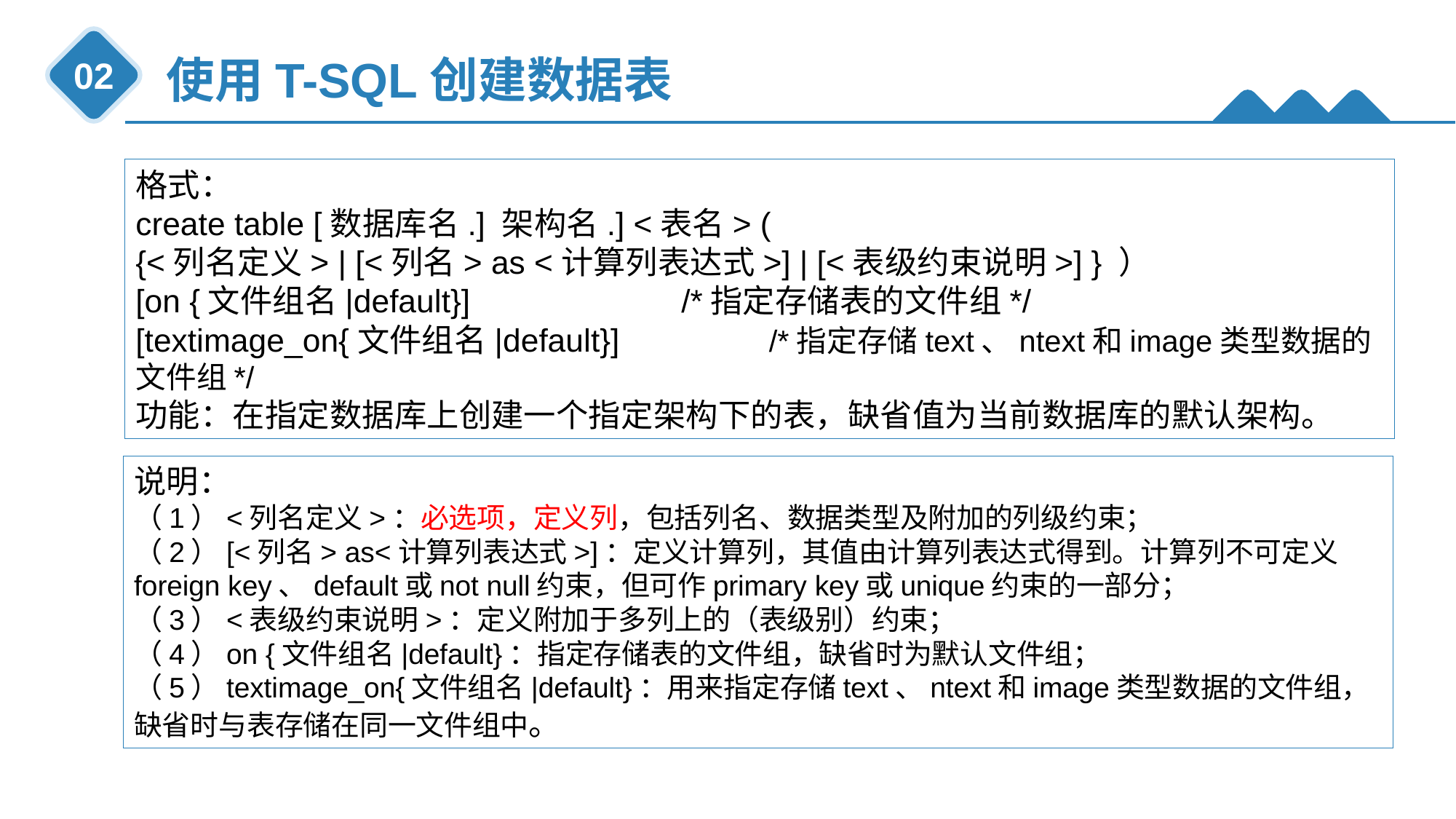

使用T-SQL创建数据表
02

格式：
create table [数据库名.] 架构名.] <表名> (
{<列名定义> | [<列名> as <计算列表达式>] | [<表级约束说明>] } ）
[on {文件组名|default}]      	  	/*指定存储表的文件组*/
[textimage_on{文件组名|default}]                 /*指定存储text、ntext和image类型数据的文件组*/
功能：在指定数据库上创建一个指定架构下的表，缺省值为当前数据库的默认架构。
说明：
（1）<列名定义>：必选项，定义列，包括列名、数据类型及附加的列级约束；
（2）[<列名> as<计算列表达式>]：定义计算列，其值由计算列表达式得到。计算列不可定义foreign key、default或not null约束，但可作primary key或unique约束的一部分；
（3）<表级约束说明>：定义附加于多列上的（表级别）约束；
（4）on {文件组名|default}：指定存储表的文件组，缺省时为默认文件组；
（5）textimage_on{文件组名|default}：用来指定存储text、ntext和image类型数据的文件组，缺省时与表存储在同一文件组中。